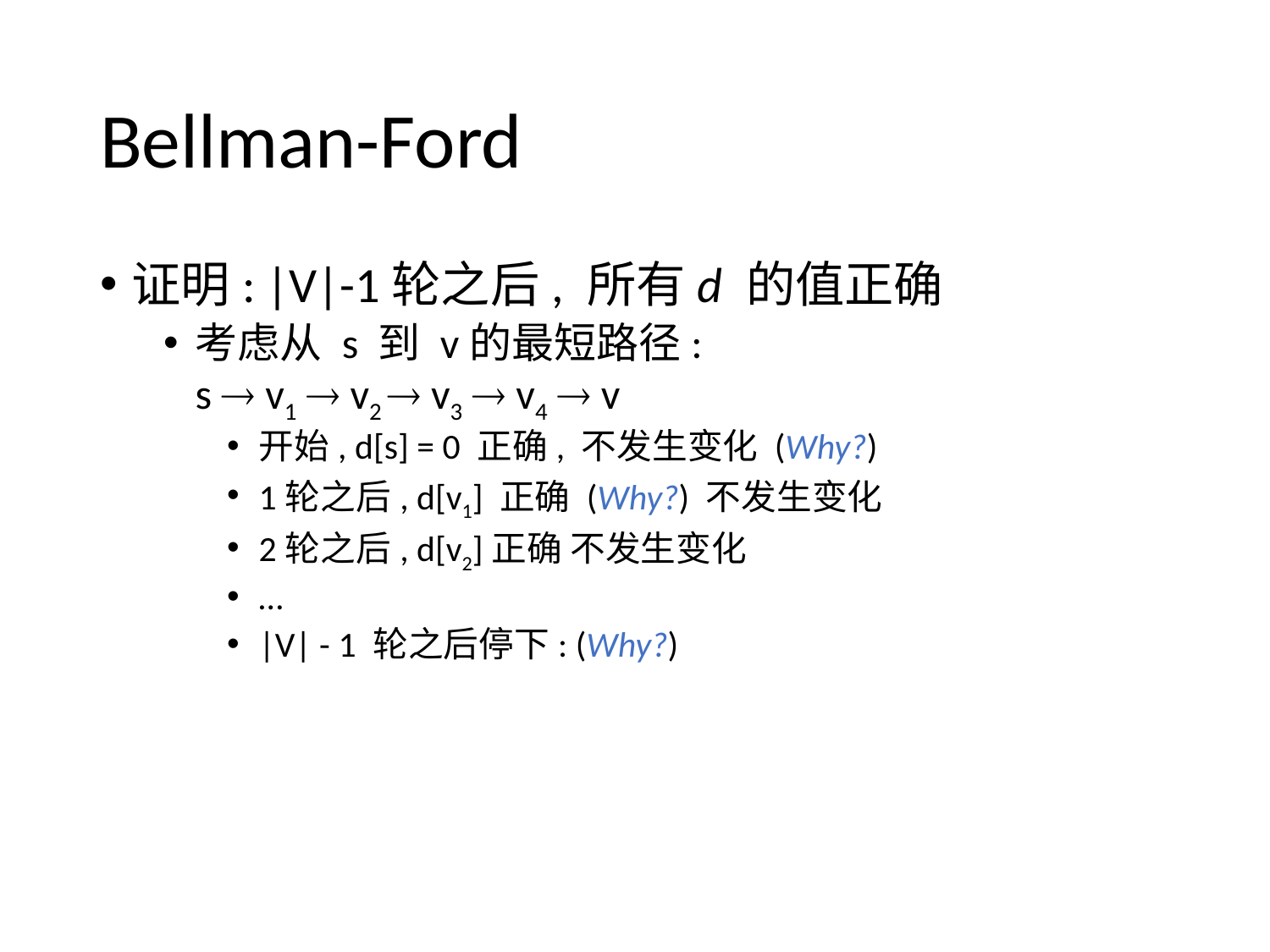

# Bellman-Ford
证明: |V|-1轮之后, 所有d 的值正确
考虑从 s 到 v的最短路径:
s → v1 → v2 → v3 → v4 → v
开始, d[s] = 0 正确, 不发生变化 (Why?)
1轮之后, d[v1] 正确 (Why?) 不发生变化
2轮之后, d[v2]正确 不发生变化
…
|V| - 1 轮之后停下: (Why?)